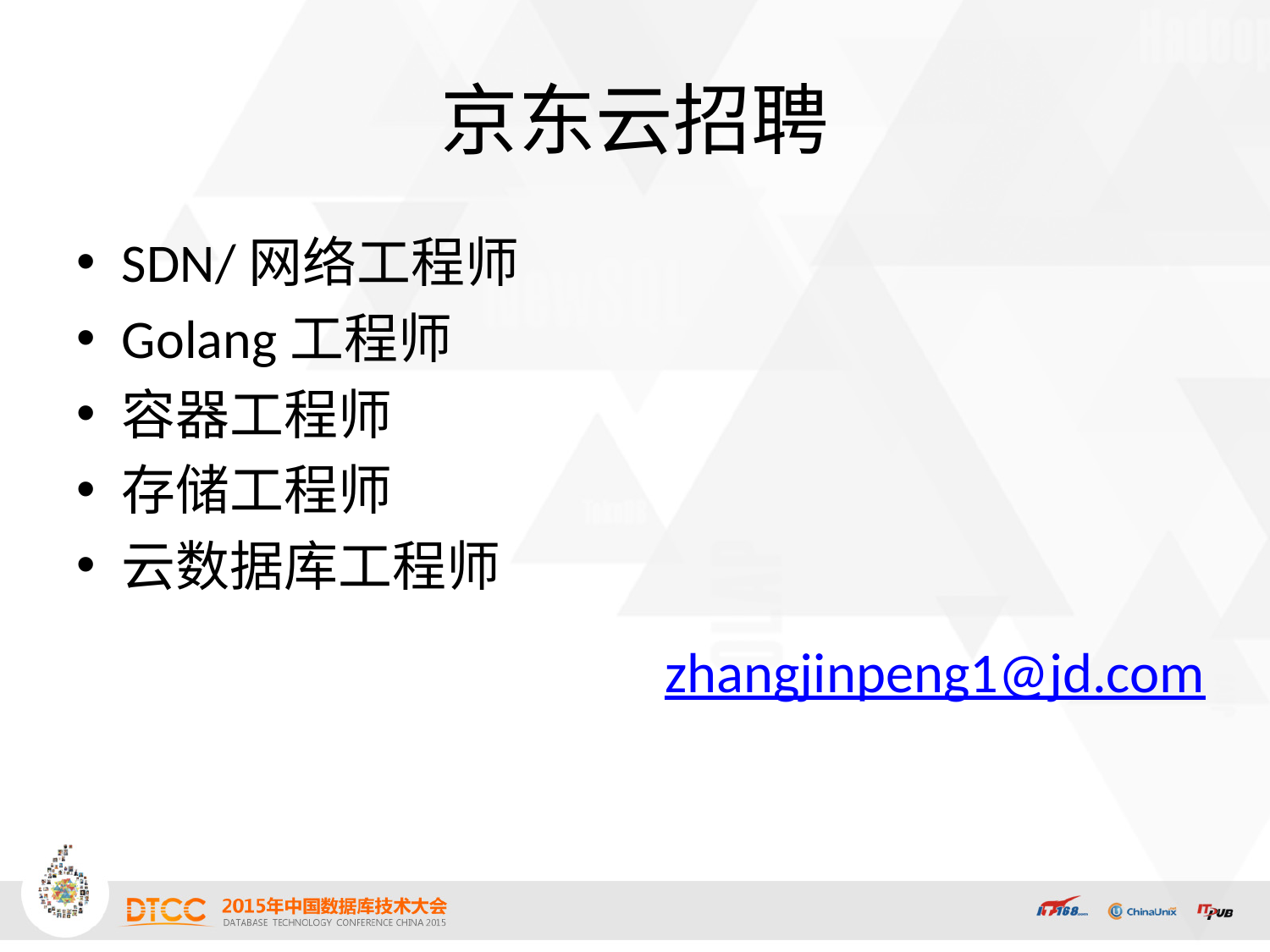

# 京东云招聘
SDN/网络工程师
Golang工程师
容器工程师
存储工程师
云数据库工程师
zhangjinpeng1@jd.com